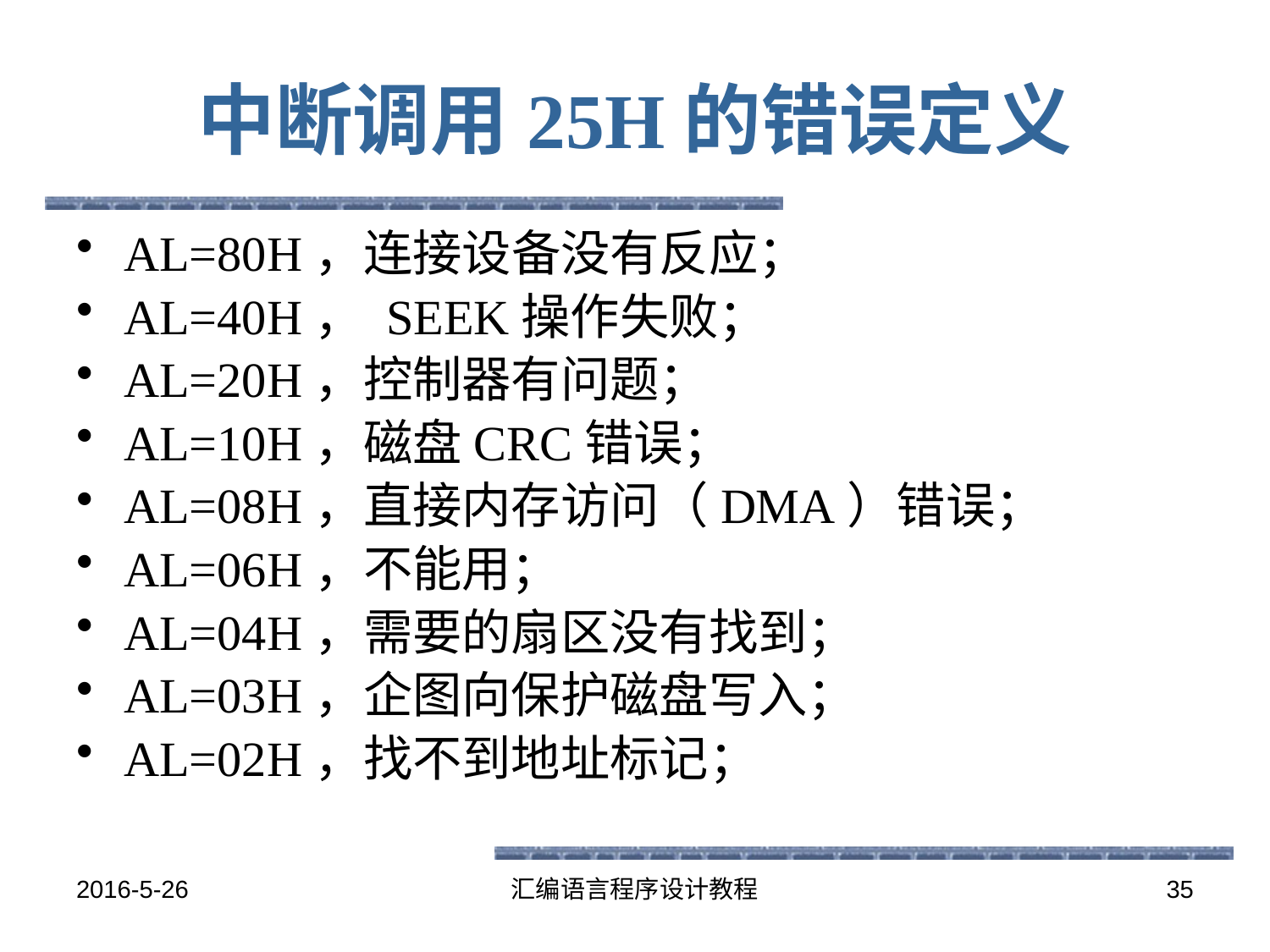

# 中断调用25H的错误定义
AL=80H，连接设备没有反应；
AL=40H， SEEK操作失败；
AL=20H，控制器有问题；
AL=10H，磁盘CRC错误；
AL=08H，直接内存访问（DMA）错误；
AL=06H，不能用；
AL=04H，需要的扇区没有找到；
AL=03H，企图向保护磁盘写入；
AL=02H，找不到地址标记；
2016-5-26
汇编语言程序设计教程
35